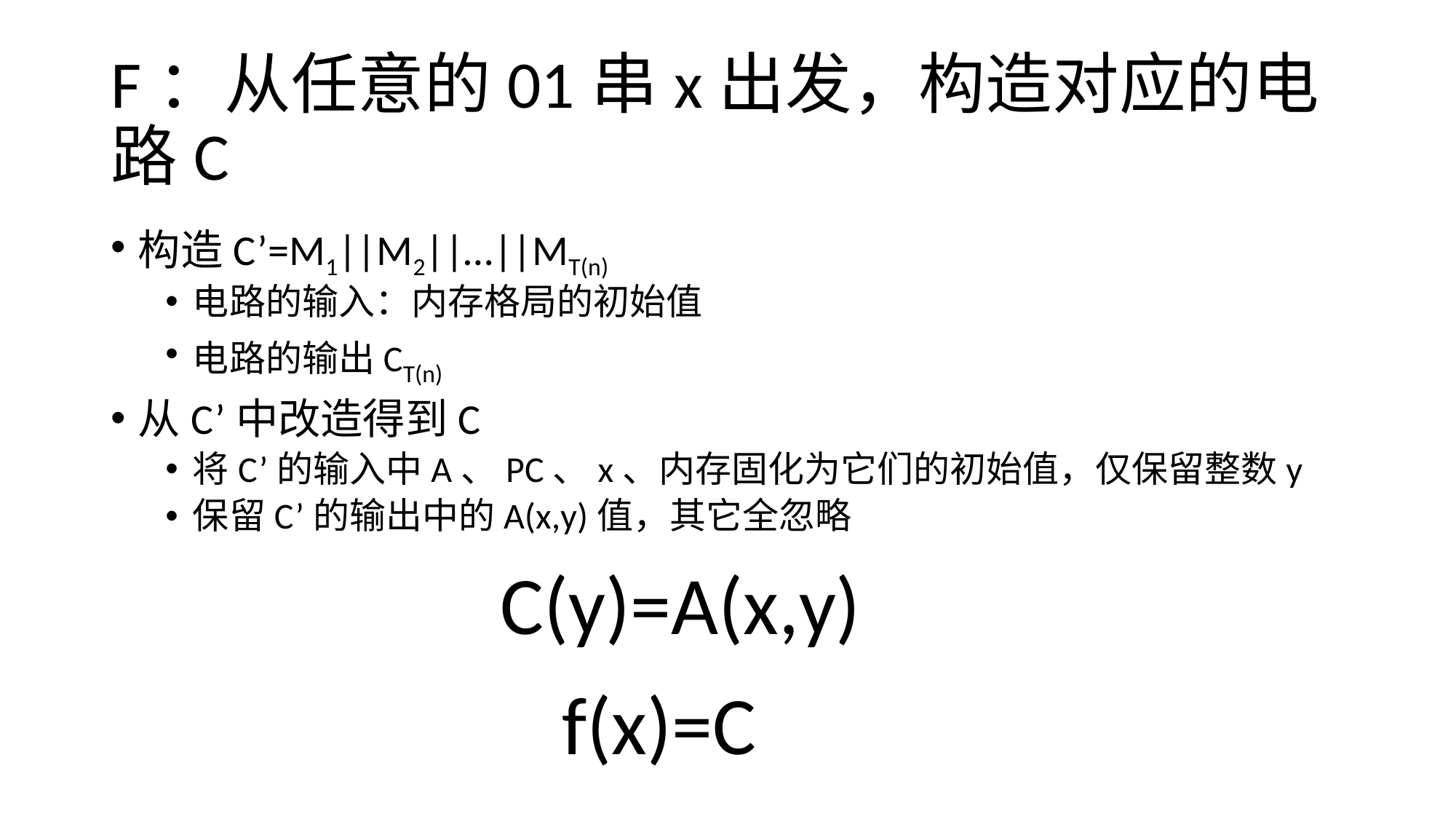

# F：从任意的01串x出发，构造对应的电路C
构造C’=M1||M2||…||MT(n)
电路的输入：内存格局的初始值
电路的输出CT(n)
从C’中改造得到C
将C’的输入中A、PC、x、内存固化为它们的初始值，仅保留整数y
保留C’的输出中的A(x,y)值，其它全忽略
C(y)=A(x,y)
f(x)=C